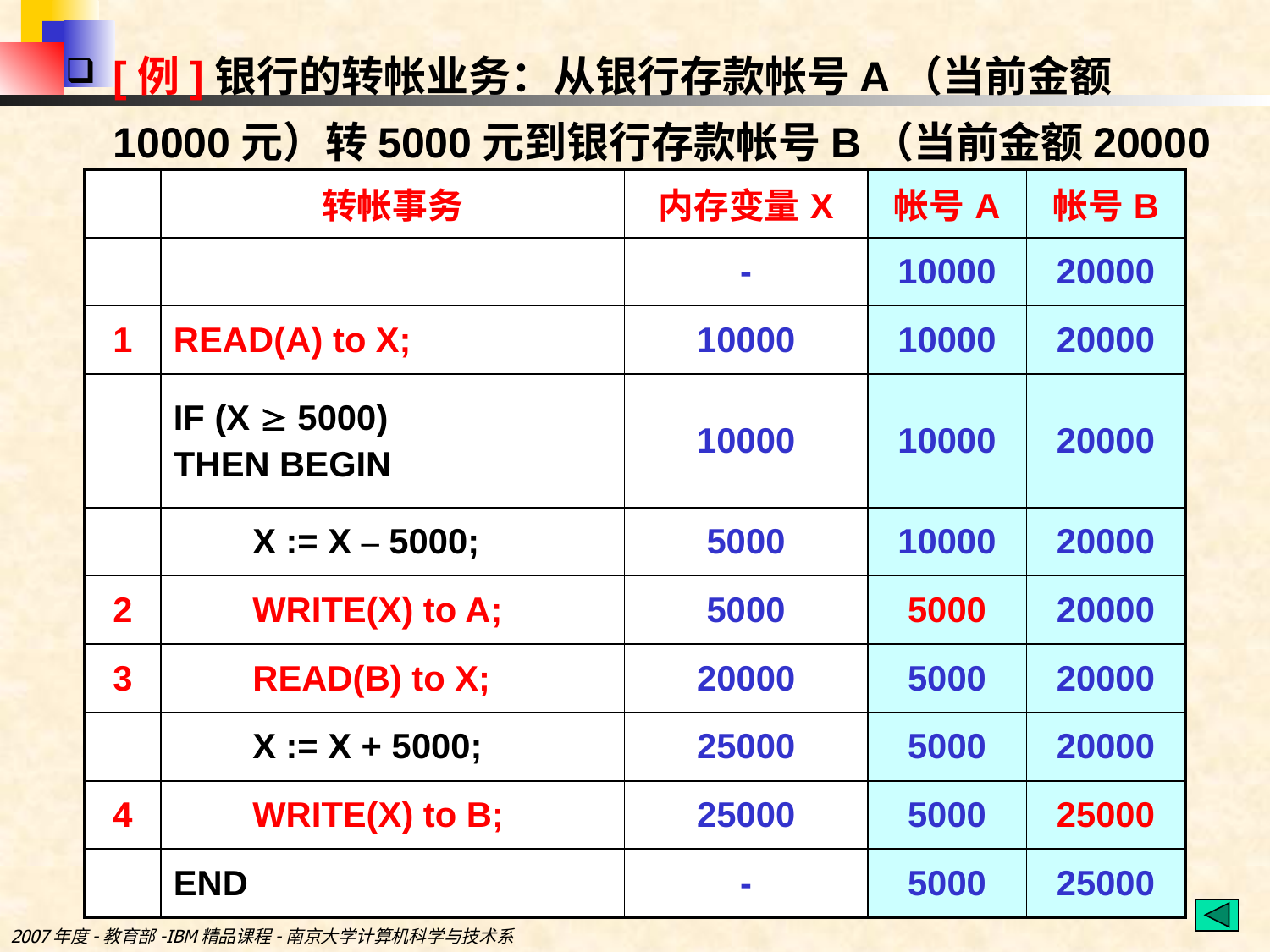

# [例]银行的转帐业务：从银行存款帐号A（当前金额10000元）转5000元到银行存款帐号B（当前金额20000元）
|  | 转帐事务 | 内存变量X | 帐号A | 帐号B |
| --- | --- | --- | --- | --- |
|  |  | - | 10000 | 20000 |
| 1 | READ(A) to X; | 10000 | 10000 | 20000 |
|  | IF (X ≥ 5000) THEN BEGIN | 10000 | 10000 | 20000 |
|  | X := X – 5000; | 5000 | 10000 | 20000 |
| 2 | WRITE(X) to A; | 5000 | 5000 | 20000 |
| 3 | READ(B) to X; | 20000 | 5000 | 20000 |
|  | X := X + 5000; | 25000 | 5000 | 20000 |
| 4 | WRITE(X) to B; | 25000 | 5000 | 25000 |
|  | END | - | 5000 | 25000 |

246